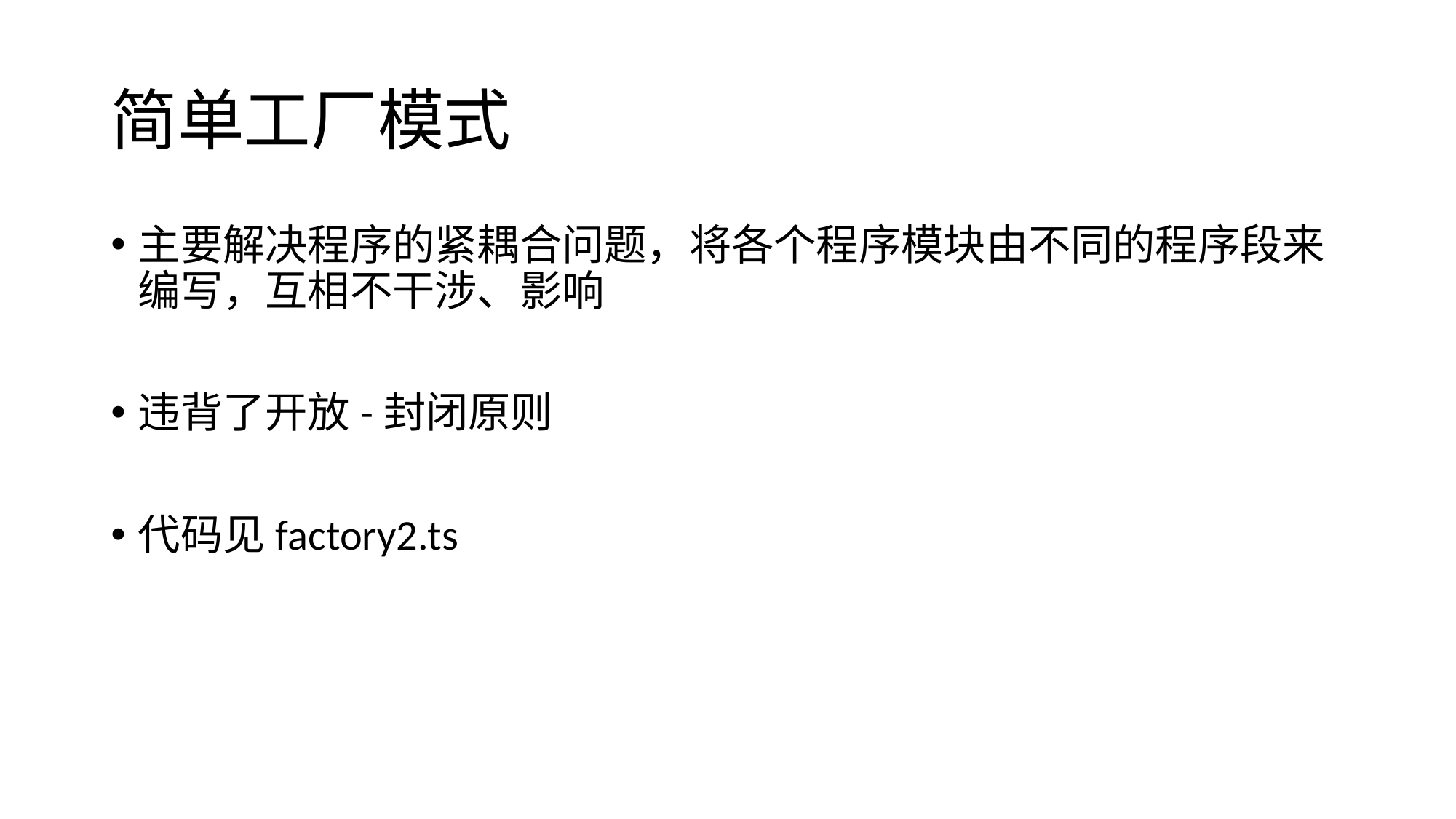

# 简单工厂模式
主要解决程序的紧耦合问题，将各个程序模块由不同的程序段来编写，互相不干涉、影响

违背了开放-封闭原则

代码见factory2.ts